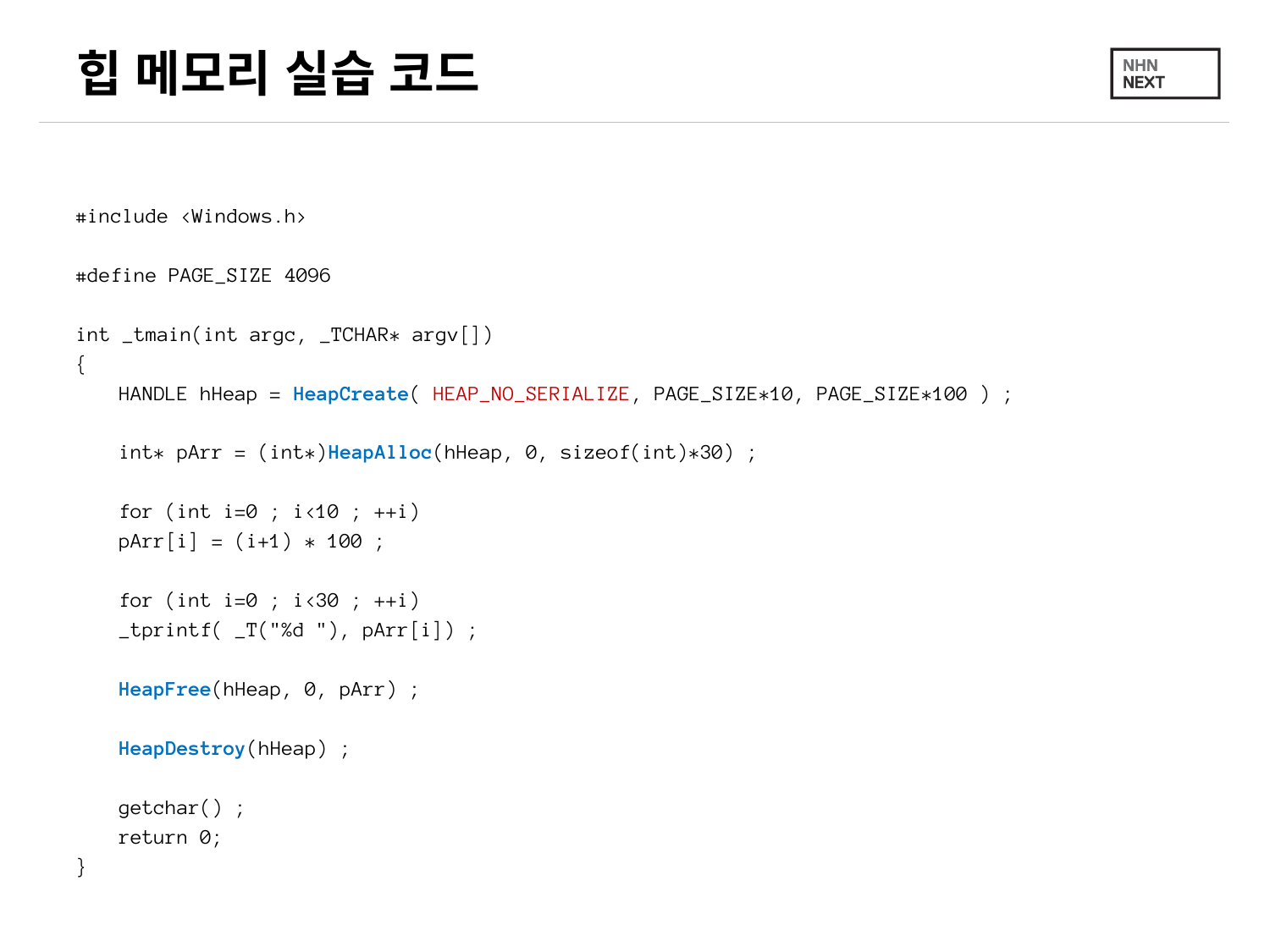

# 힙 메모리 실습 코드

#include <Windows.h>

#define PAGE_SIZE 4096

int _tmain(int argc, _TCHAR* argv[])
{
	HANDLE hHeap = HeapCreate( HEAP_NO_SERIALIZE, PAGE_SIZE*10, PAGE_SIZE*100 ) ;

	int* pArr = (int*)HeapAlloc(hHeap, 0, sizeof(int)*30) ;

	for (int i=0 ; i<10 ; ++i)
		pArr[i] = (i+1) * 100 ;

	for (int i=0 ; i<30 ; ++i)
		_tprintf( _T("%d "), pArr[i]) ;

	HeapFree(hHeap, 0, pArr) ;

	HeapDestroy(hHeap) ;

	getchar() ;
	return 0;
}